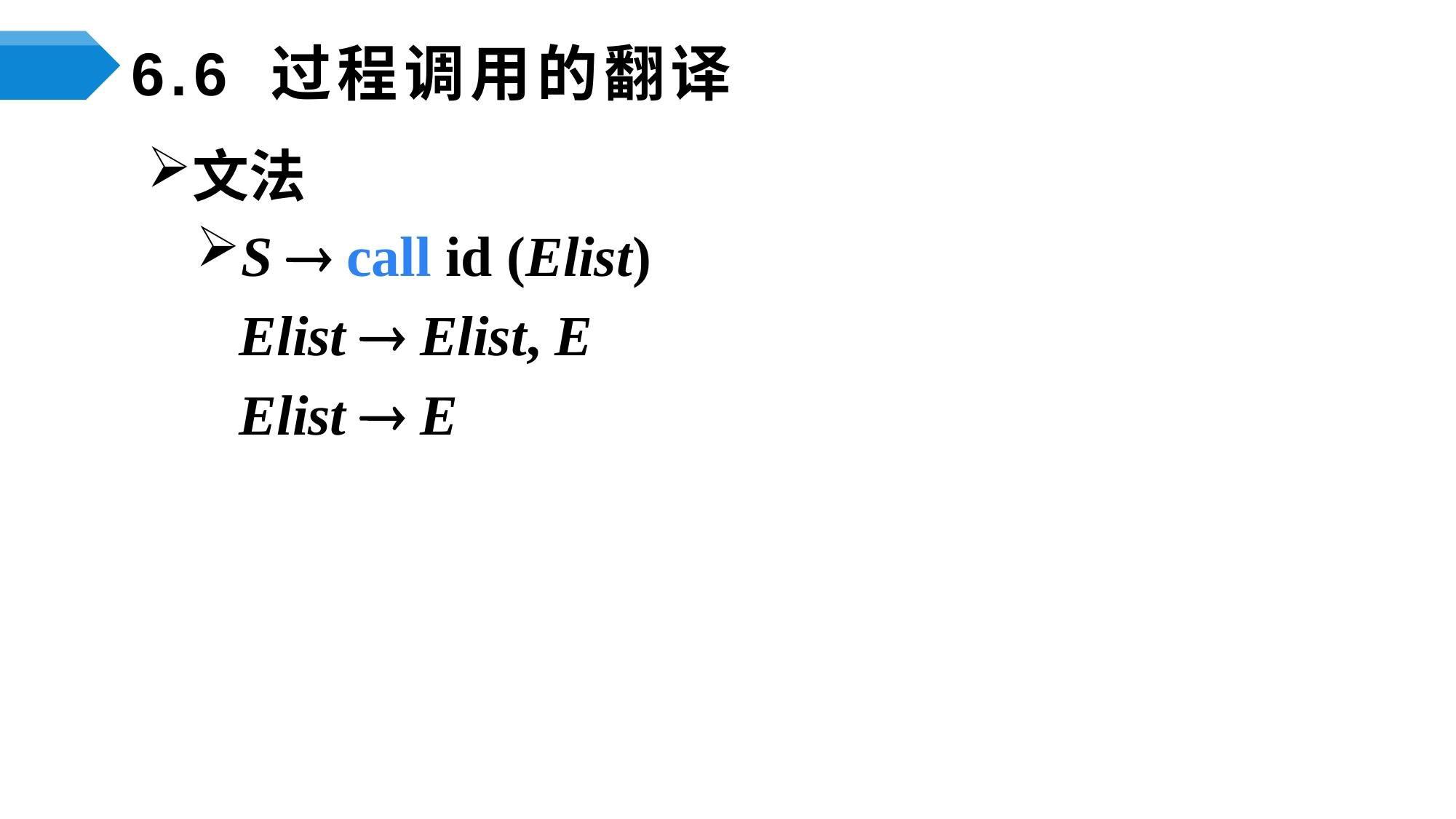

# 6.6 过程调用的翻译
文法
S → call id (Elist)
	Elist → Elist, E
	Elist → E